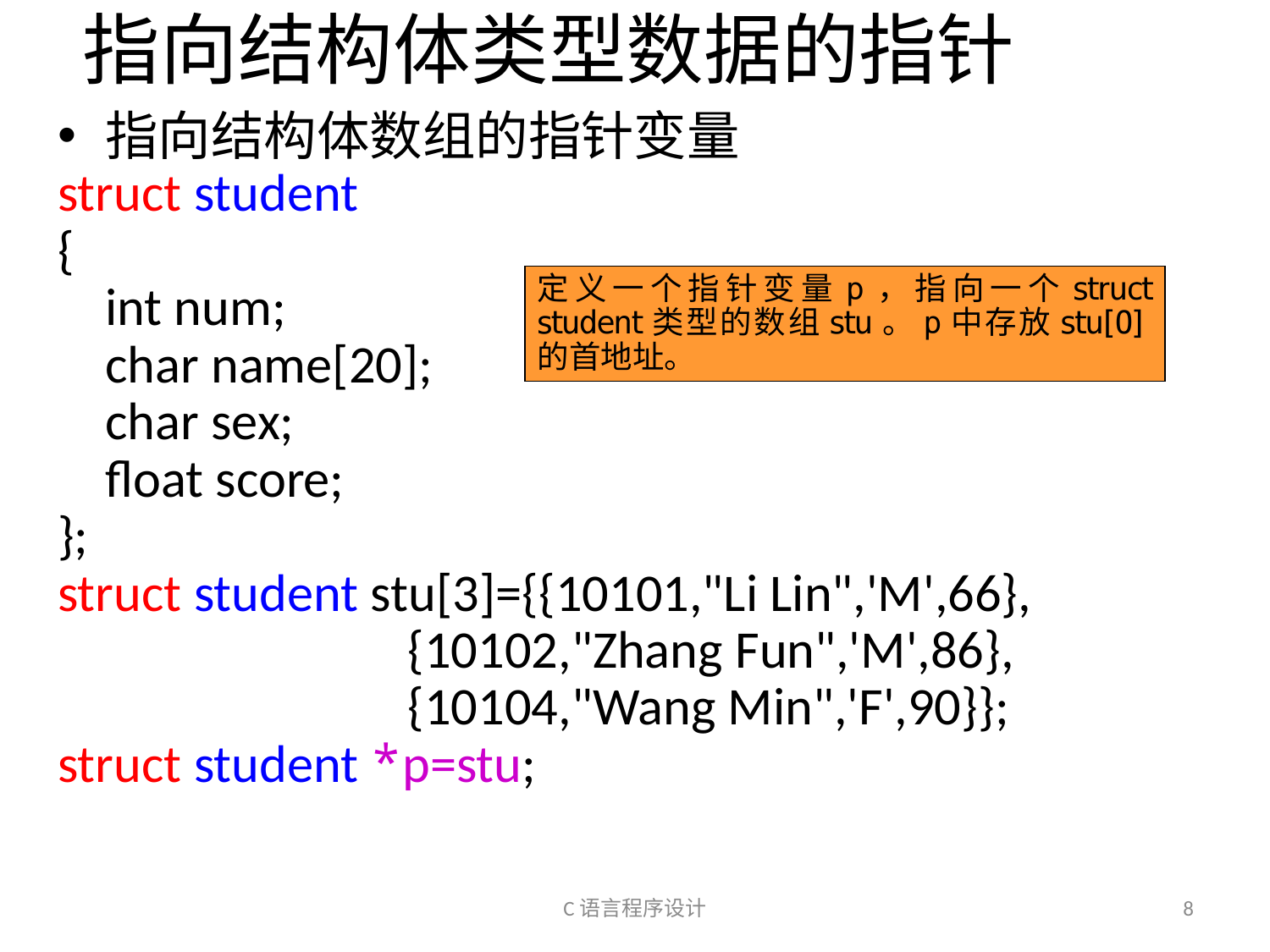

# 指向结构体类型数据的指针
指向结构体数组的指针变量
struct student
{
	int num;
	char name[20];
	char sex;
	float score;
};
struct student stu[3]={{10101,"Li Lin",'M',66},
                             {10102,"Zhang Fun",'M',86},
                             {10104,"Wang Min",'F',90}};
struct student *p=stu;
定义一个指针变量p，指向一个struct student类型的数组stu。p中存放stu[0]的首地址。
C语言程序设计
8